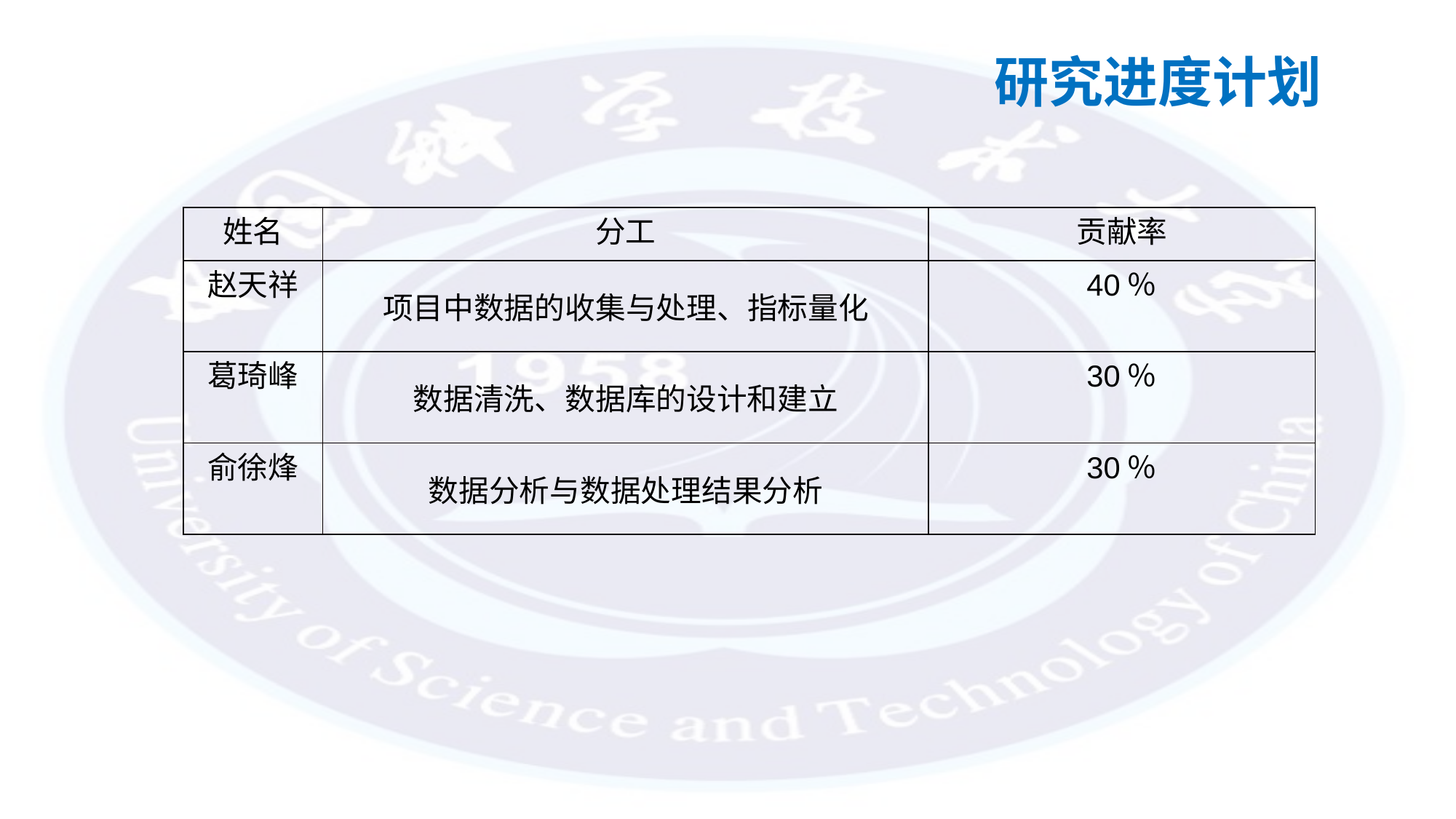

研究进度计划
| 姓名 | 分工 | 贡献率 |
| --- | --- | --- |
| 赵天祥 | 项目中数据的收集与处理、指标量化 | 40％ |
| 葛琦峰 | 数据清洗、数据库的设计和建立 | 30％ |
| 俞徐烽 | 数据分析与数据处理结果分析 | 30％ |